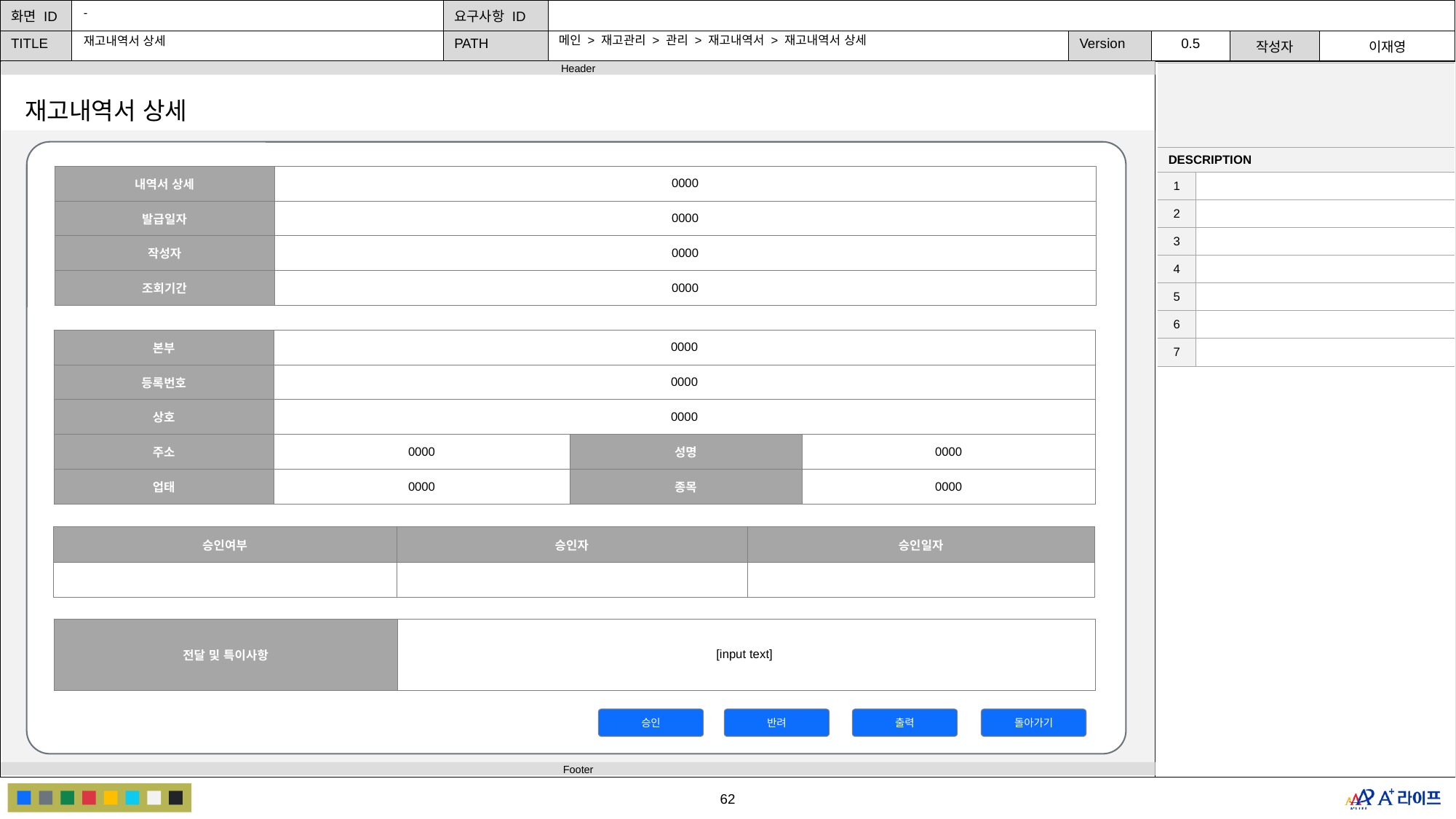

-

메인 > 재고관리 > 관리 > 재고내역서 > 재고내역서 상세
재고내역서 상세
|  |  |
| --- | --- |
| DESCRIPTION |  |
| 1 |  |
| 2 |  |
| 3 |  |
| 4 |  |
| 5 |  |
| 6 |  |
| 7 |  |
재고내역서 상세

| 내역서 상세 | 0000 |
| --- | --- |
| 발급일자 | 0000 |
| 작성자 | 0000 |
| 조회기간 | 0000 |
| 본부 | 0000 |  |  |
| --- | --- | --- | --- |
| 등록번호 | 0000 |  |  |
| 상호 | 0000 |  |  |
| 주소 | 0000 | 성명 | 0000 |
| 업태 | 0000 | 종목 | 0000 |
| 승인여부 | 승인자 | 승인일자 |
| --- | --- | --- |
|  |  |  |
| 전달 및 특이사항 | [input text] |
| --- | --- |
승인
반려
출력
돌아가기